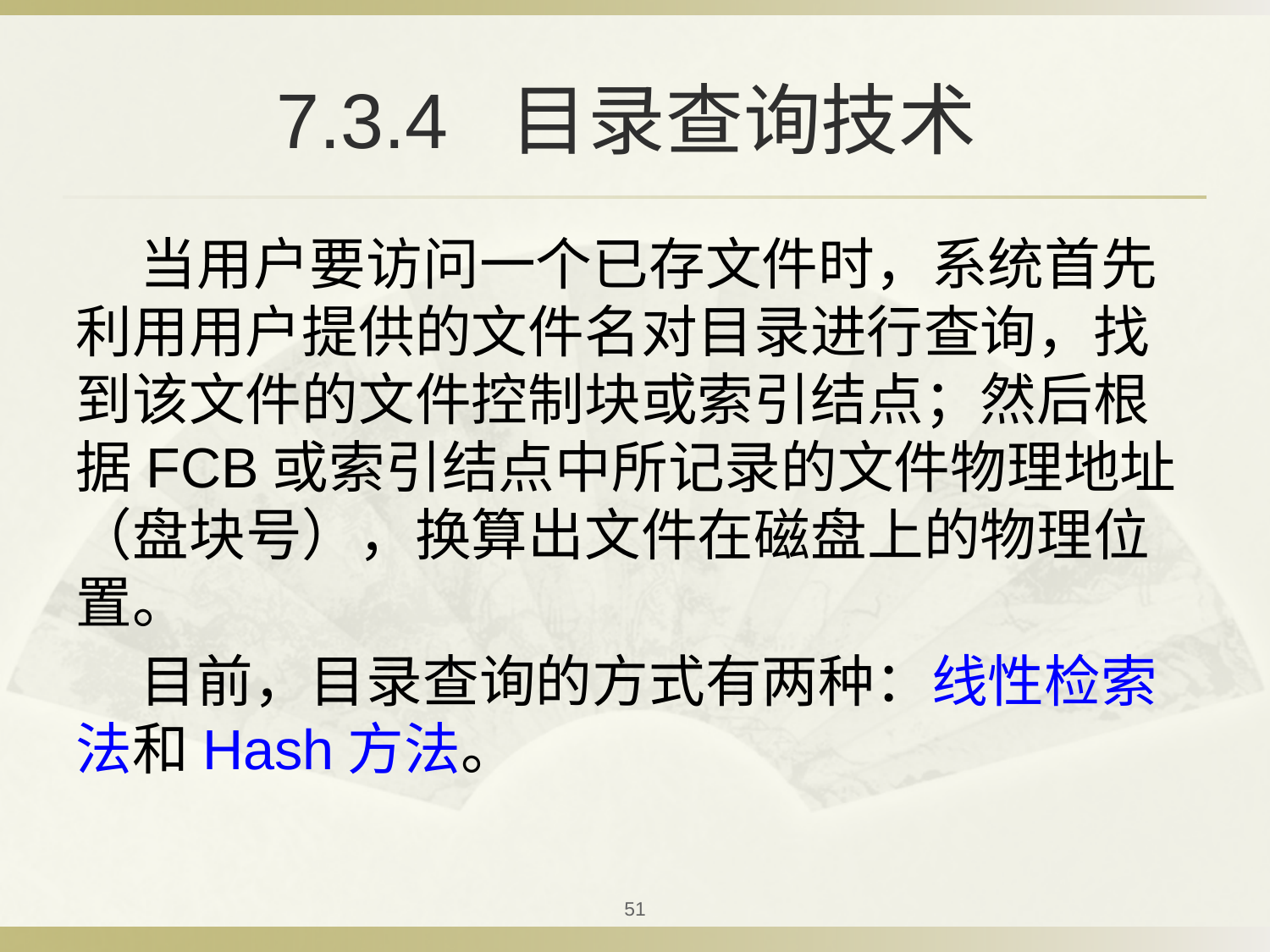

# 7.3.4  目录查询技术
    当用户要访问一个已存文件时，系统首先利用用户提供的文件名对目录进行查询，找到该文件的文件控制块或索引结点；然后根据FCB或索引结点中所记录的文件物理地址（盘块号），换算出文件在磁盘上的物理位置。
    目前，目录查询的方式有两种：线性检索法和Hash方法。
51